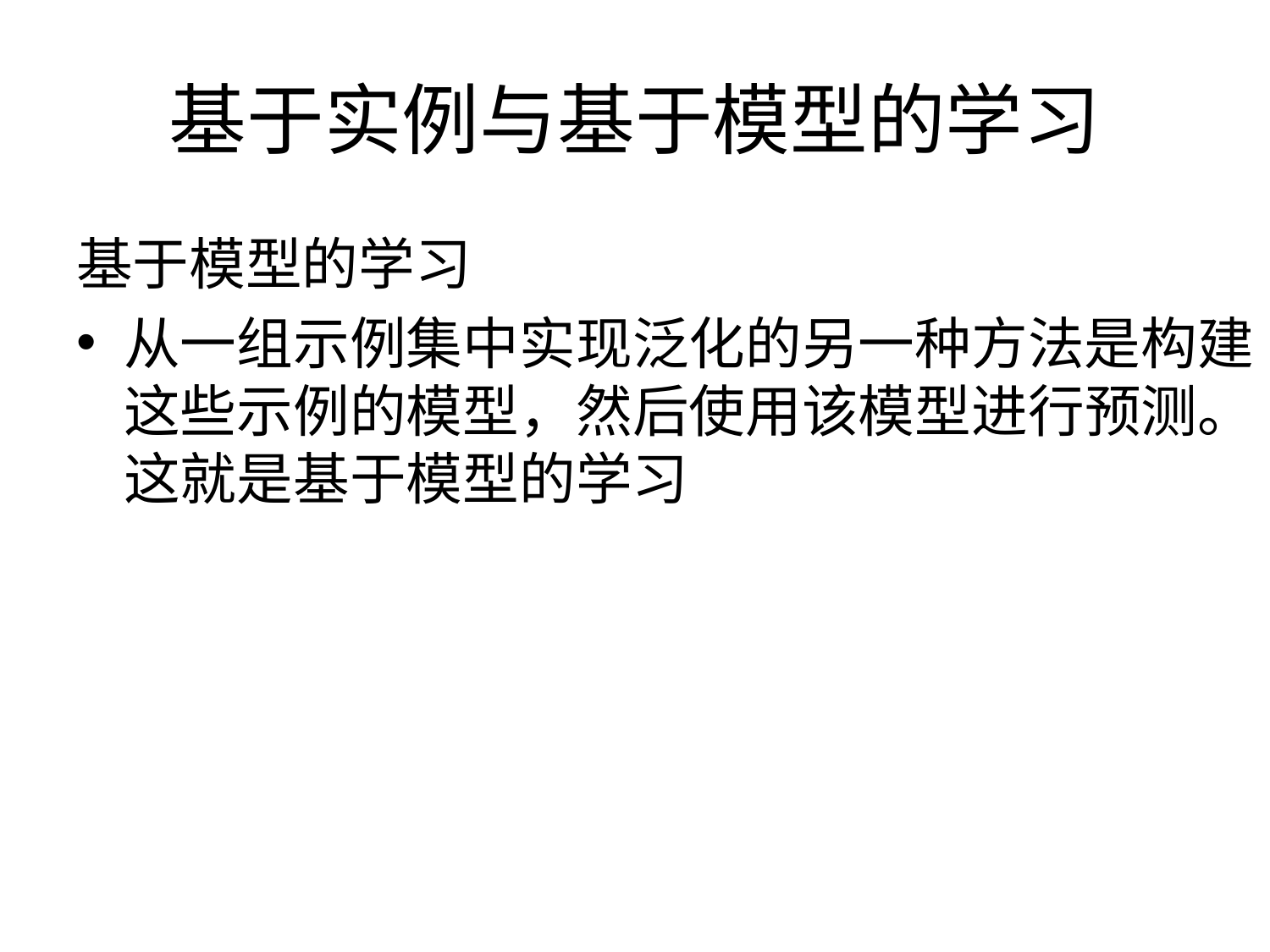

# 基于实例与基于模型的学习
基于模型的学习
从一组示例集中实现泛化的另一种方法是构建这些示例的模型，然后使用该模型进行预测。这就是基于模型的学习